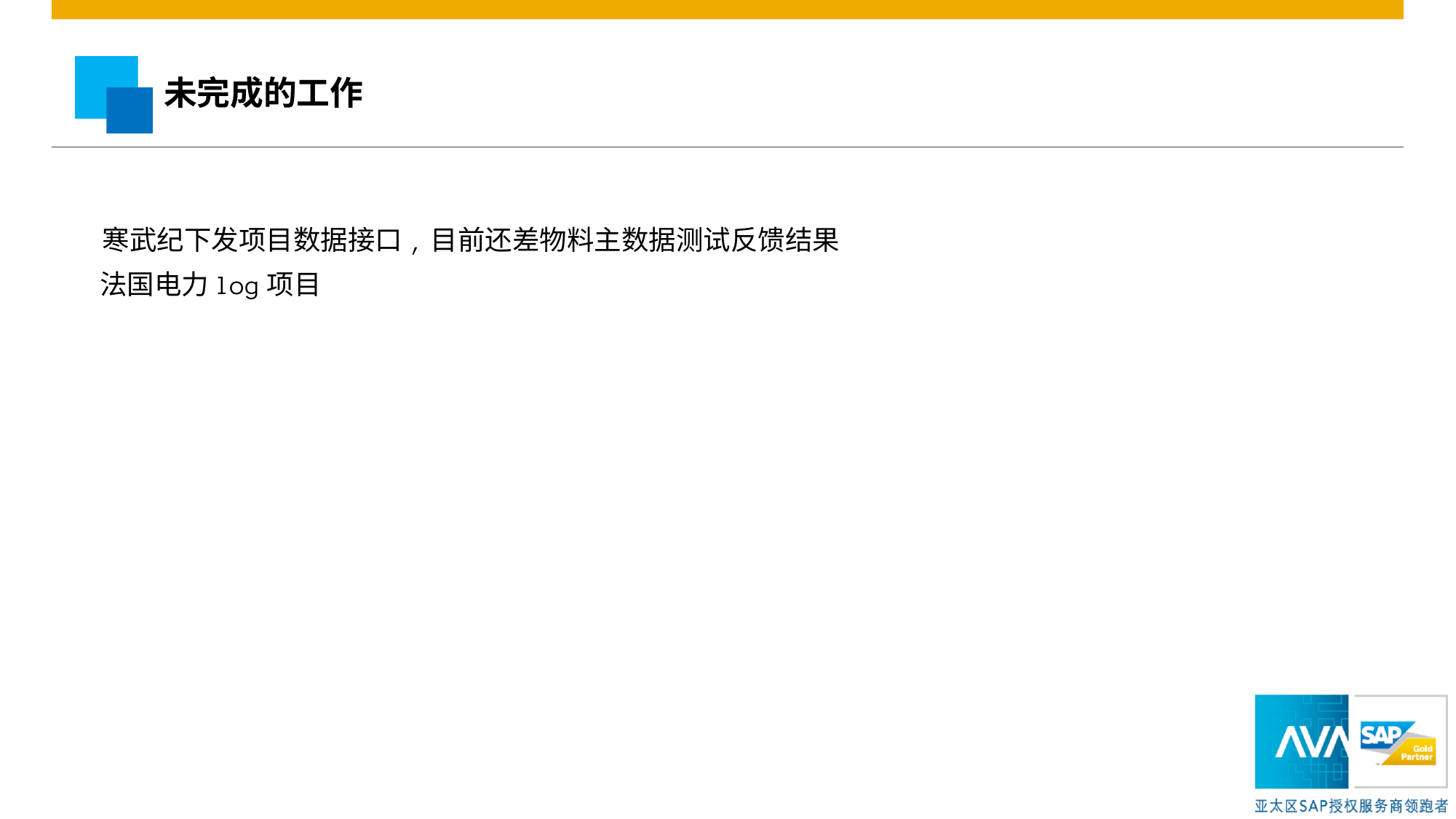

未完成的工作
寒武纪下发项目数据接口,目前还差物料主数据测试反馈结果
法国电力log项目